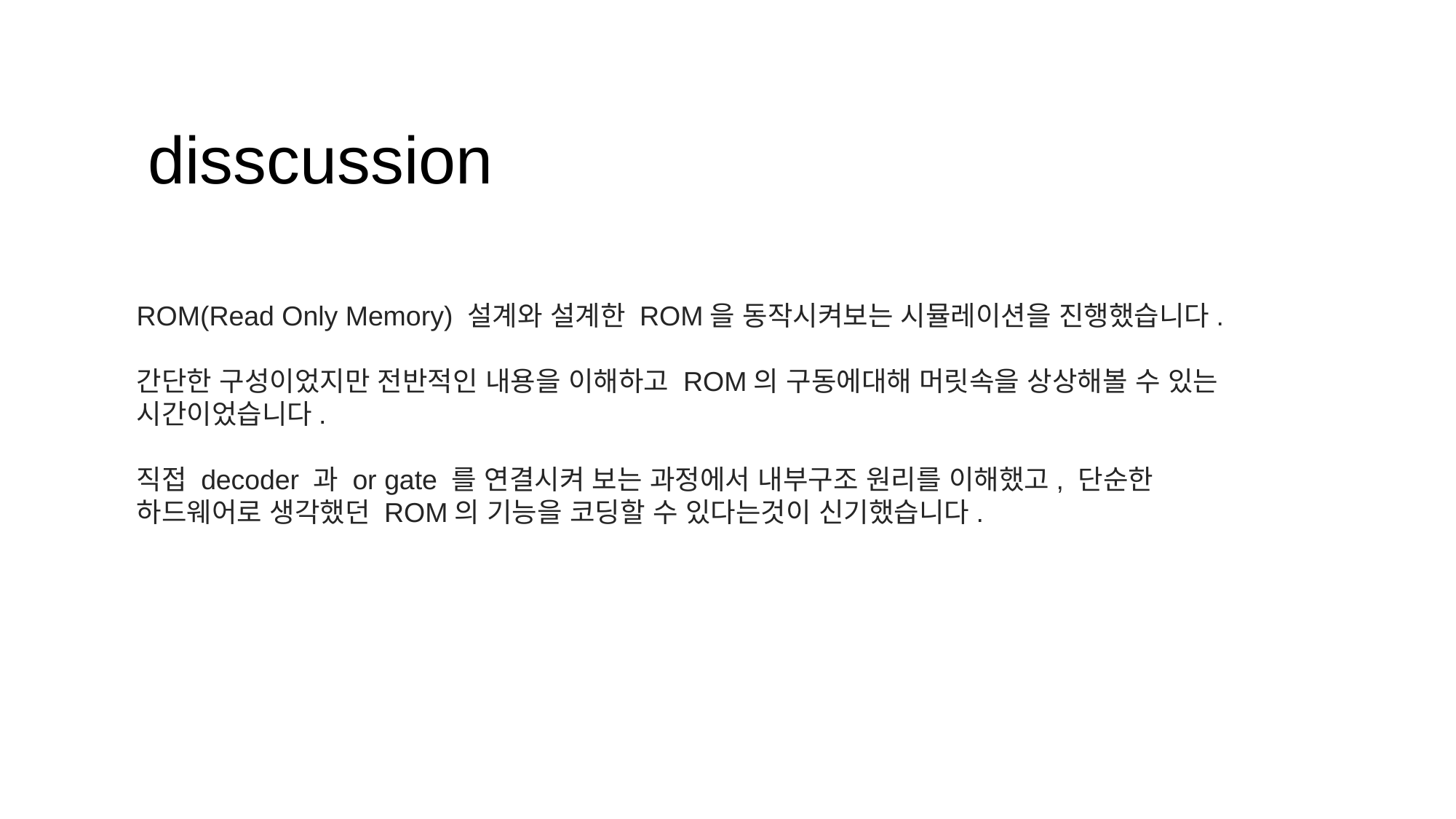

# disscussion

ROM(Read Only Memory) 설계와 설계한 ROM을 동작시켜보는 시뮬레이션을 진행했습니다.

간단한 구성이었지만 전반적인 내용을 이해하고 ROM의 구동에대해 머릿속을 상상해볼 수 있는 시간이었습니다.

직접 decoder 과 or gate 를 연결시켜 보는 과정에서 내부구조 원리를 이해했고, 단순한 하드웨어로 생각했던 ROM의 기능을 코딩할 수 있다는것이 신기했습니다.